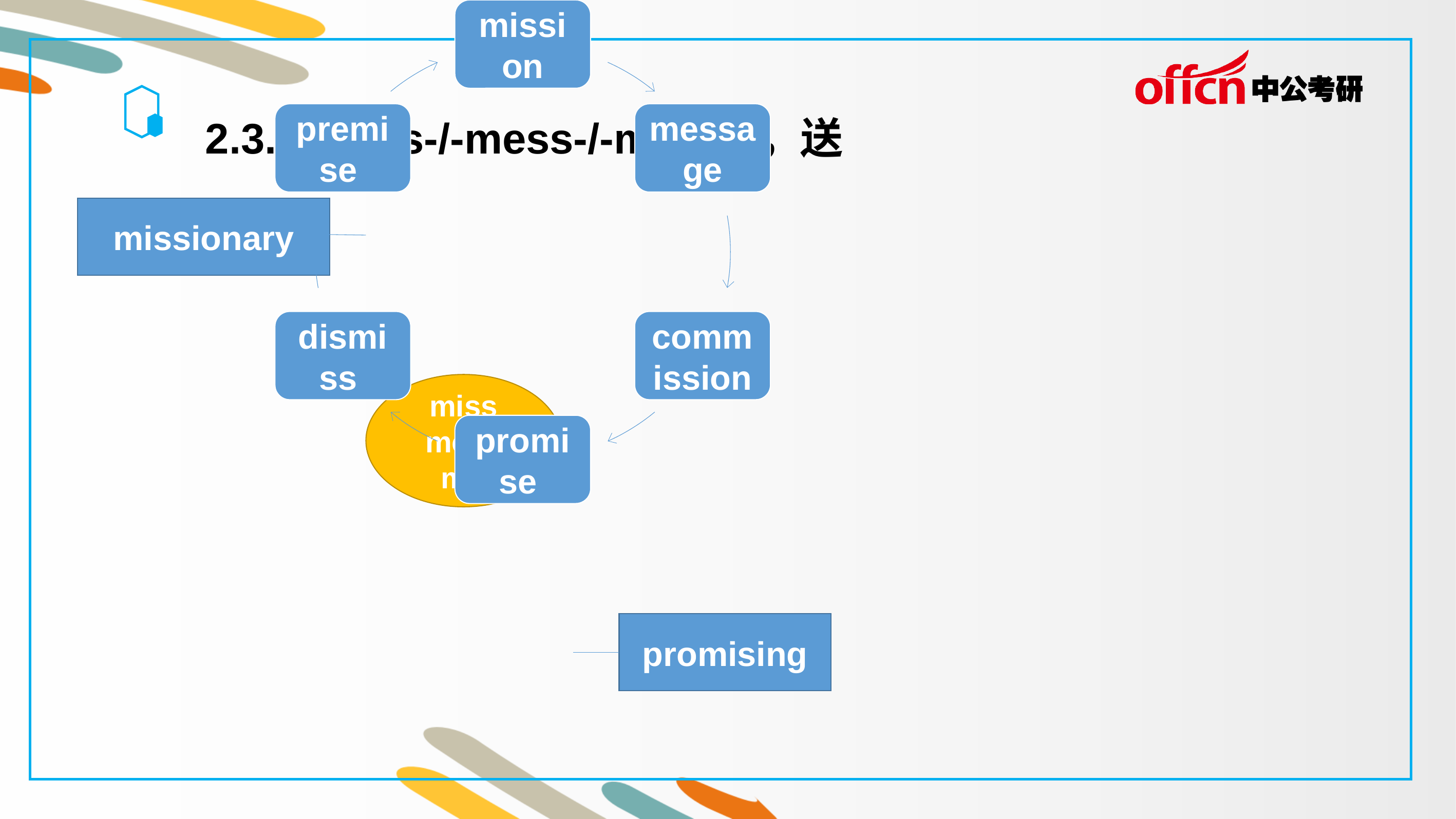

2.3.3 -miss-/-mess-/-mit- 扔，送
mission
message
commission
promise
dismiss
premise
missionary
miss
mess
mit
promising